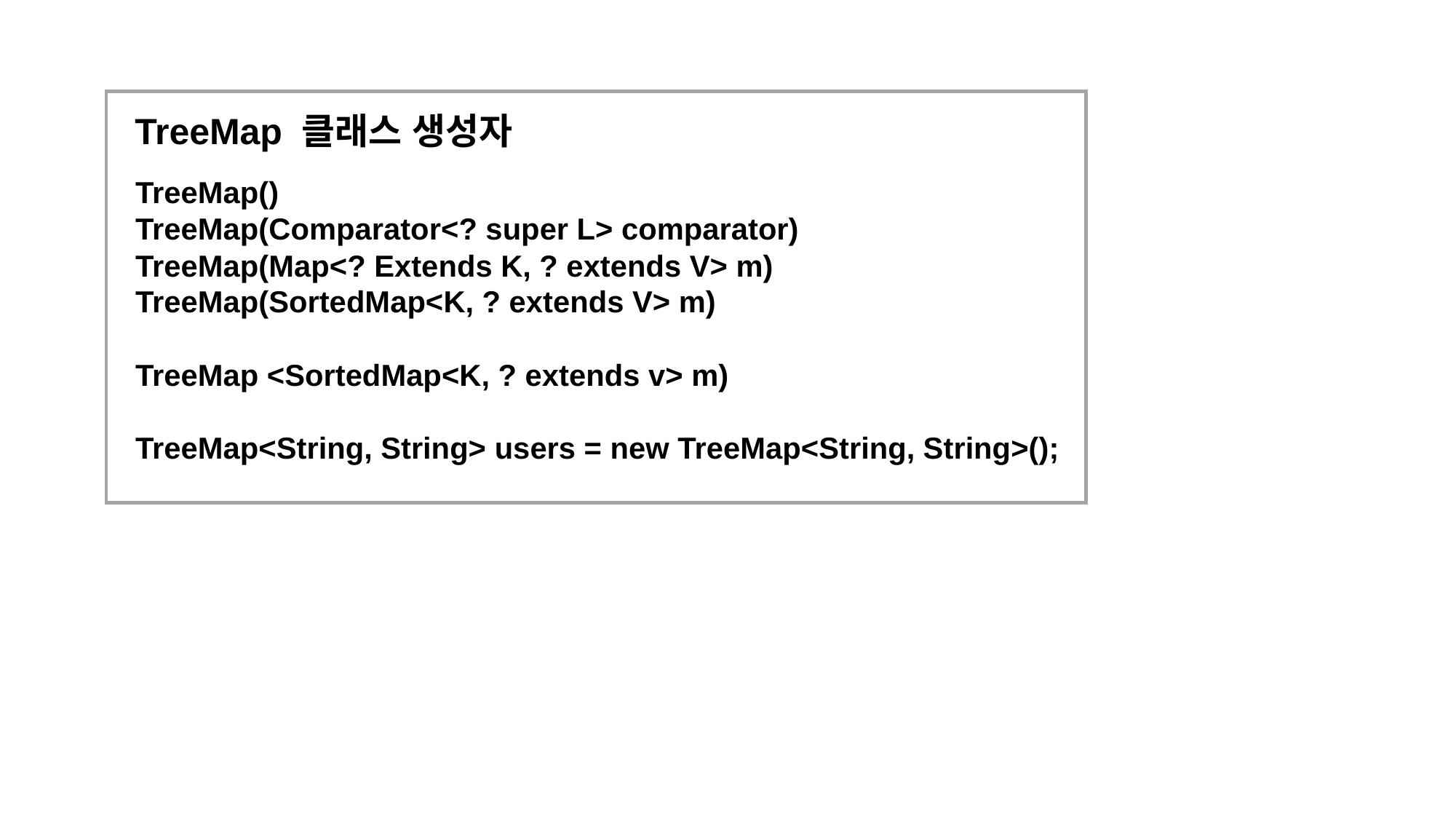

TreeMap 클래스 생성자
TreeMap()
TreeMap(Comparator<? super L> comparator)
TreeMap(Map<? Extends K, ? extends V> m)
TreeMap(SortedMap<K, ? extends V> m)

TreeMap <SortedMap<K, ? extends v> m)

TreeMap<String, String> users = new TreeMap<String, String>();